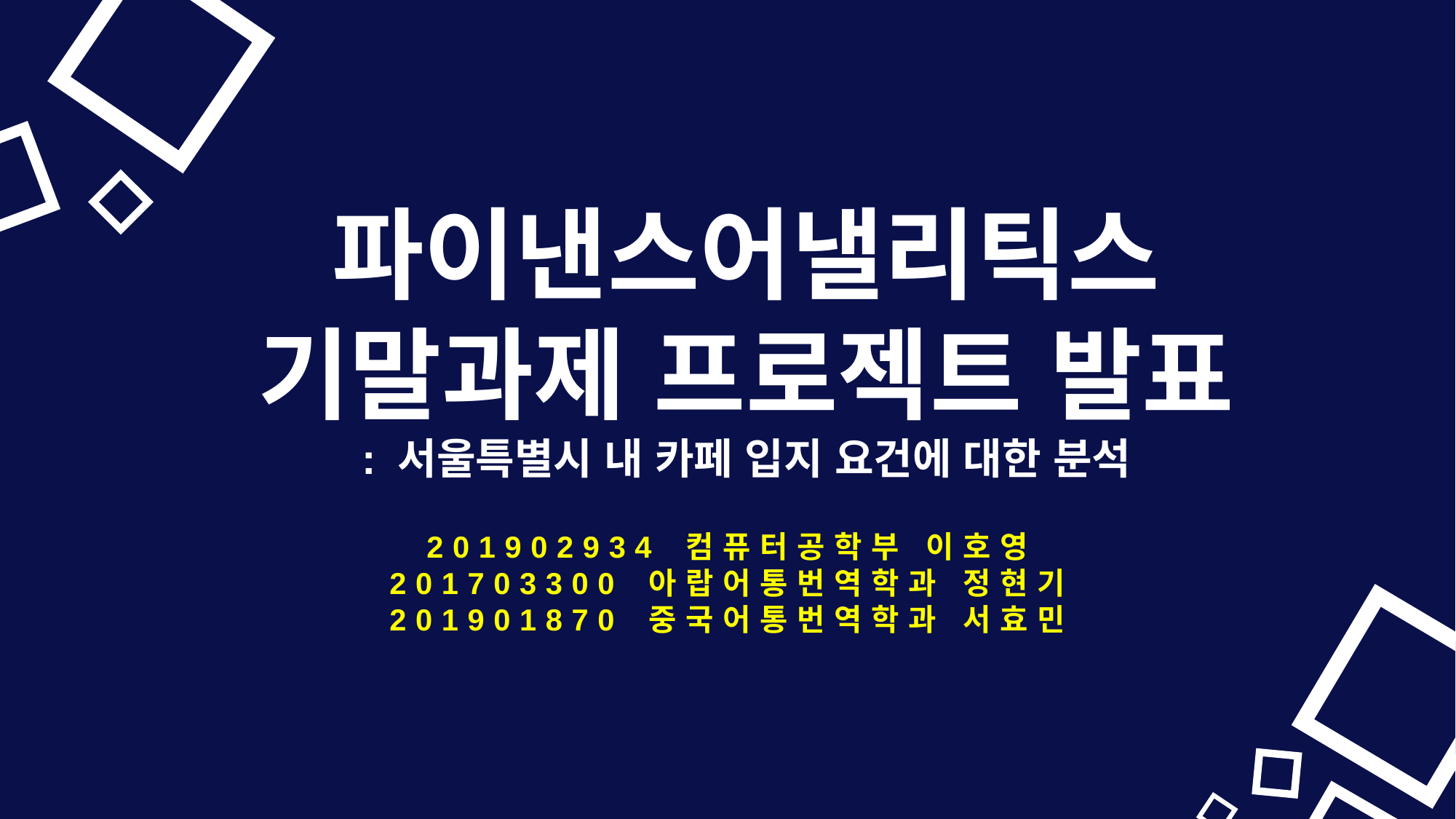

파이낸스어낼리틱스
기말과제 프로젝트 발표
: 서울특별시 내 카페 입지 요건에 대한 분석
201902934 컴퓨터공학부 이호영
201703300 아랍어통번역학과 정현기
201901870 중국어통번역학과 서효민